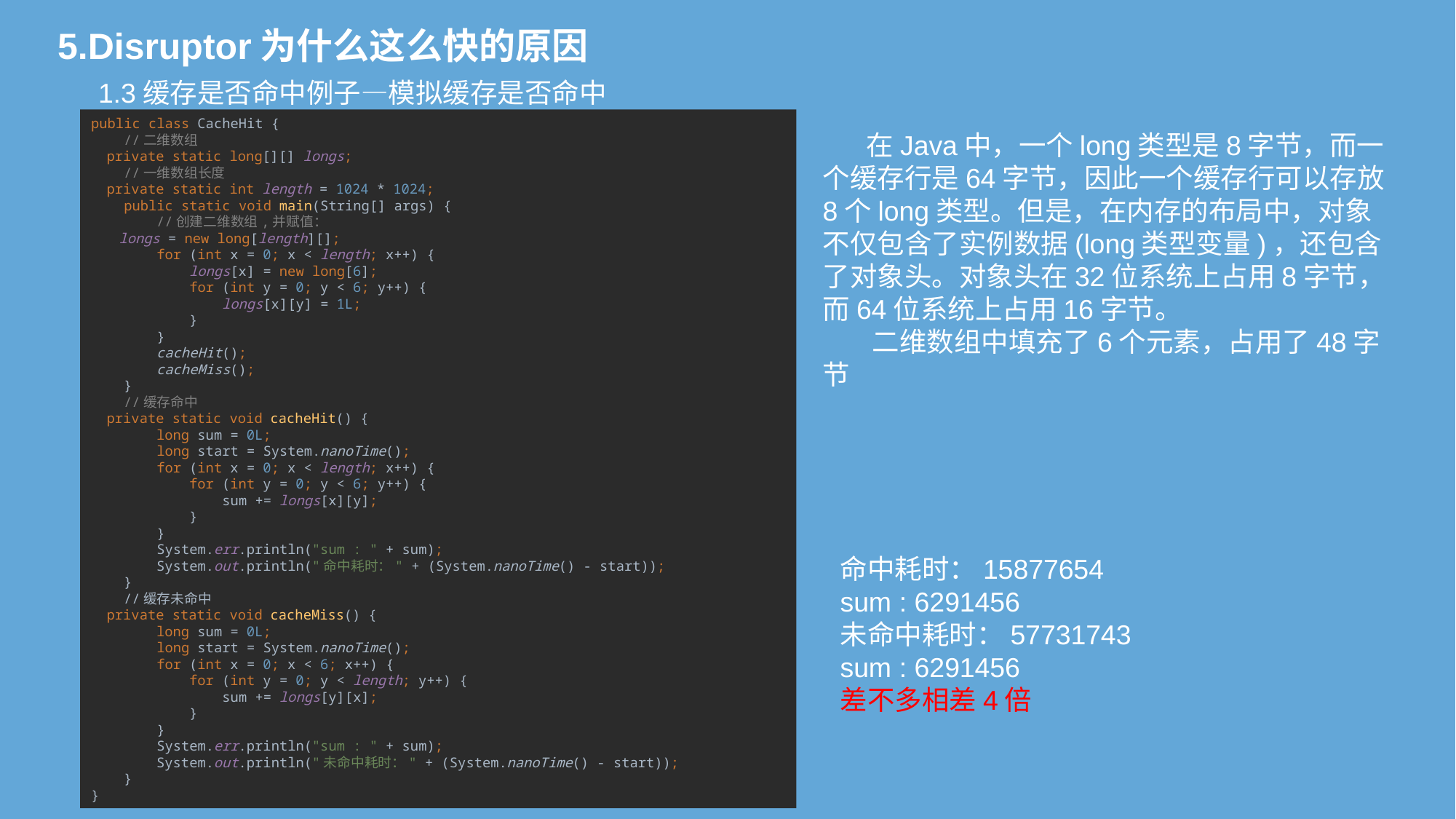

5.Disruptor为什么这么快的原因
   1.3缓存是否命中例子—模拟缓存是否命中
public class CacheHit {
    //二维数组
    private static long[][] longs;
    //一维数组长度
    private static int length = 1024 * 1024;
    public static void main(String[] args) {
        //创建二维数组,并赋值：
        longs = new long[length][];
        for (int x = 0; x < length; x++) {
            longs[x] = new long[6];
            for (int y = 0; y < 6; y++) {
                longs[x][y] = 1L;
            }
        }
        cacheHit();
        cacheMiss();
    }
    //缓存命中
    private static void cacheHit() {
        long sum = 0L;
        long start = System.nanoTime();
        for (int x = 0; x < length; x++) {
            for (int y = 0; y < 6; y++) {
                sum += longs[x][y];
            }
        }
        System.err.println("sum : " + sum);
        System.out.println("命中耗时：" + (System.nanoTime() - start));
    }
    //缓存未命中
    private static void cacheMiss() {
        long sum = 0L;
        long start = System.nanoTime();
        for (int x = 0; x < 6; x++) {
            for (int y = 0; y < length; y++) {
                sum += longs[y][x];
            }
        }
        System.err.println("sum : " + sum);
        System.out.println("未命中耗时：" + (System.nanoTime() - start));
    }
}
      在Java中，一个long类型是8字节，而一个缓存行是64字节，因此一个缓存行可以存放8个long类型。但是，在内存的布局中，对象不仅包含了实例数据(long类型变量)，还包含了对象头。对象头在32位系统上占用8字节，而64位系统上占用16字节。
       二维数组中填充了6个元素，占用了48字节
命中耗时：15877654
sum : 6291456
未命中耗时：57731743
sum : 6291456
差不多相差4倍